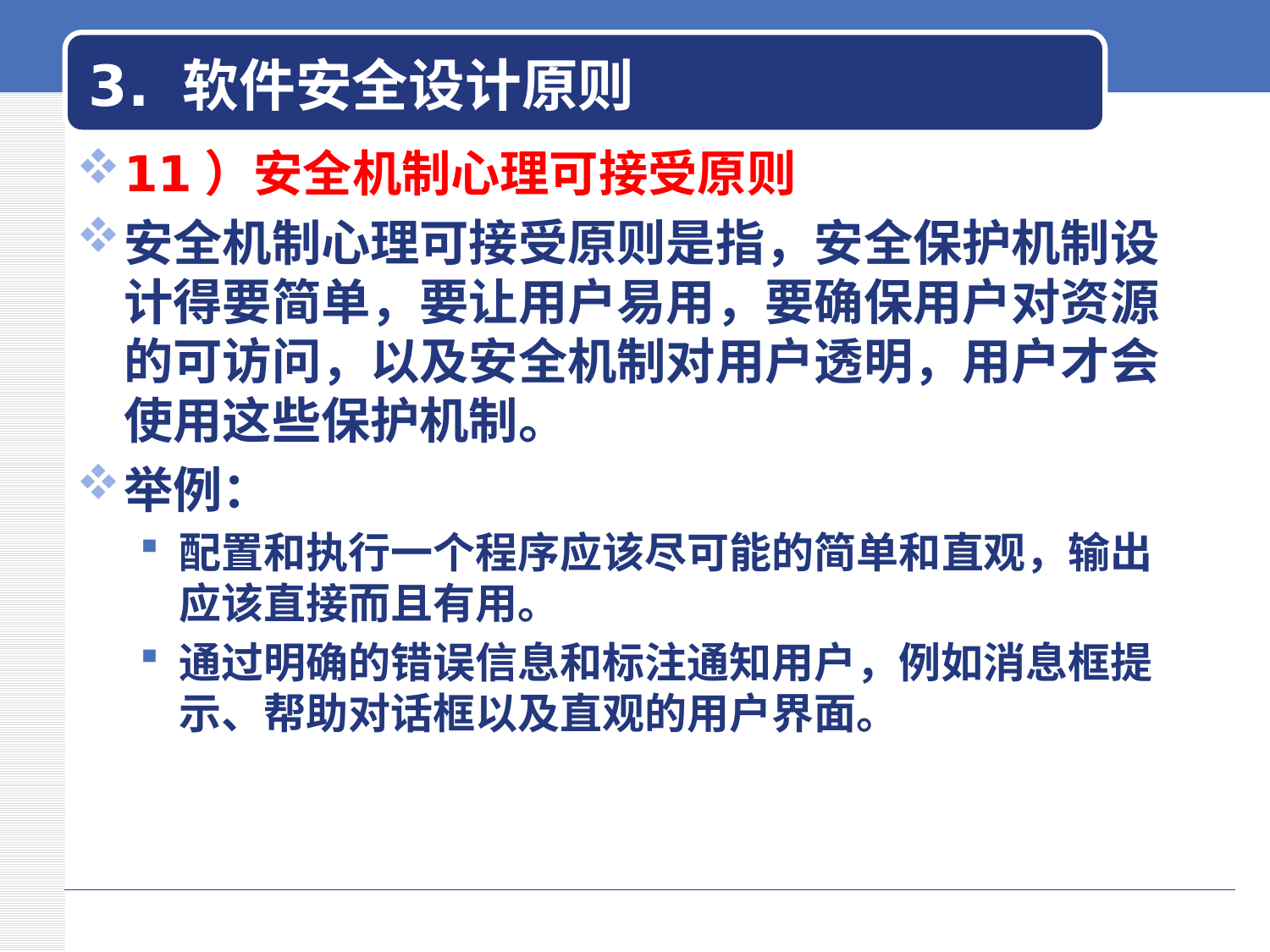

# 3. 软件安全设计原则
11）安全机制心理可接受原则
安全机制心理可接受原则是指，安全保护机制设计得要简单，要让用户易用，要确保用户对资源的可访问，以及安全机制对用户透明，用户才会使用这些保护机制。
举例：
配置和执行一个程序应该尽可能的简单和直观，输出应该直接而且有用。
通过明确的错误信息和标注通知用户，例如消息框提示、帮助对话框以及直观的用户界面。